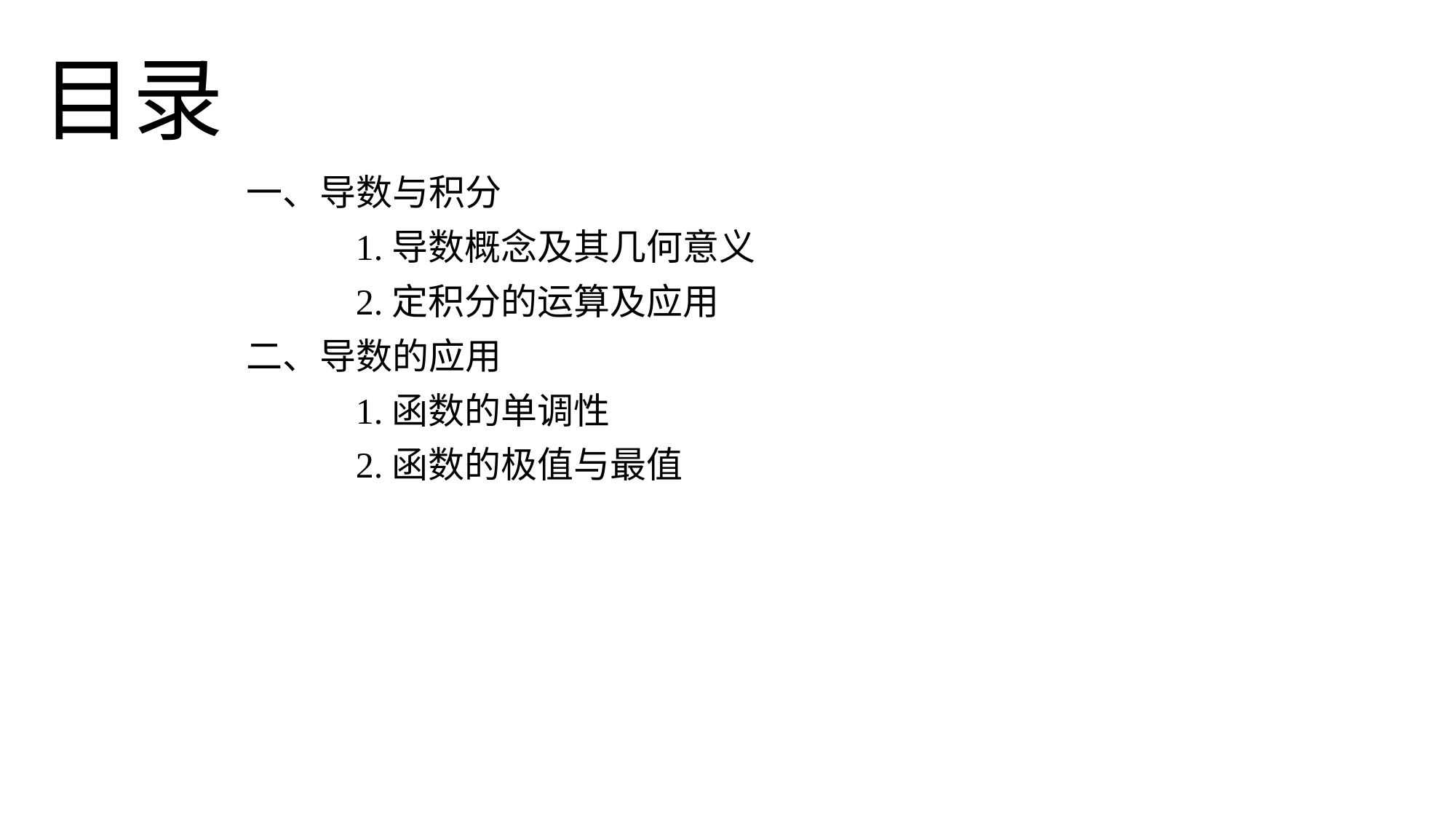

目录
一、导数与积分
	1.导数概念及其几何意义
 	2.定积分的运算及应用
二、导数的应用
	1.函数的单调性
	2.函数的极值与最值